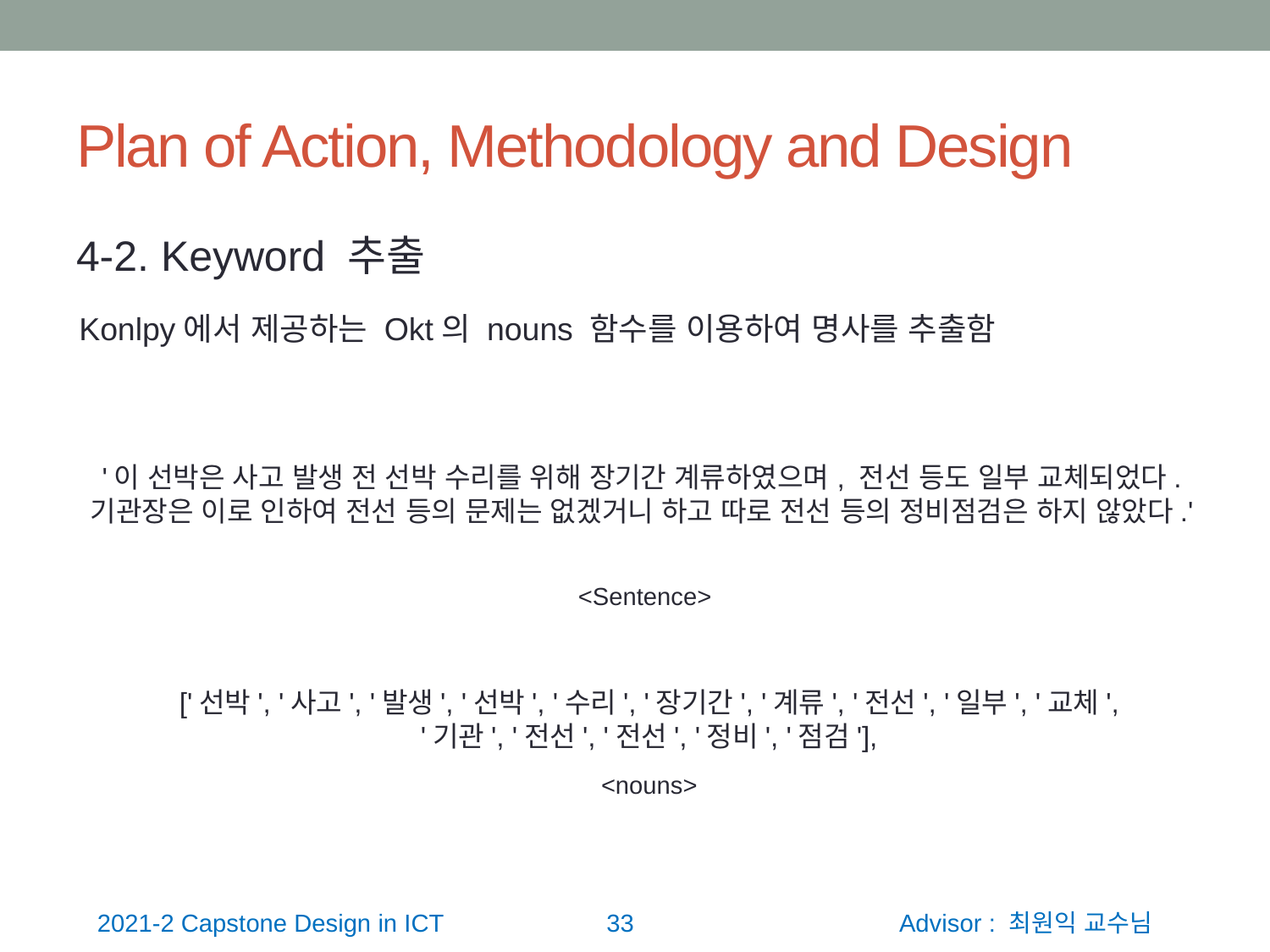

# Plan of Action, Methodology and Design
4-2. Keyword 추출
Konlpy에서 제공하는 Okt의 nouns 함수를 이용하여 명사를 추출함
'이 선박은 사고 발생 전 선박 수리를 위해 장기간 계류하였으며, 전선 등도 일부 교체되었다. 기관장은 이로 인하여 전선 등의 문제는 없겠거니 하고 따로 전선 등의 정비점검은 하지 않았다.'
<Sentence>
['선박', '사고', '발생', '선박', '수리', '장기간', '계류', '전선', '일부', '교체', '기관', '전선', '전선', '정비', '점검'],
<nouns>